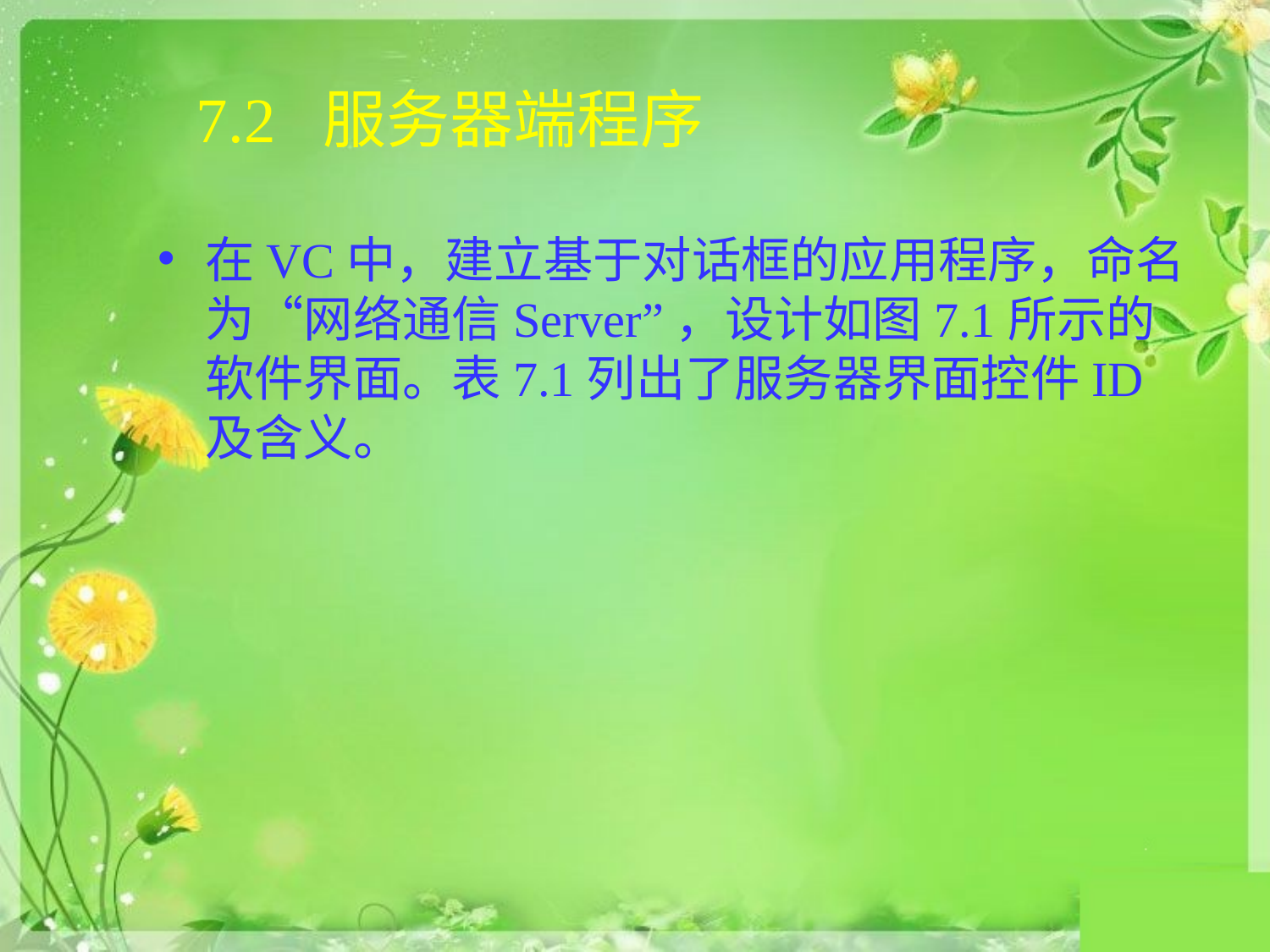

# 7.2  服务器端程序
在VC中，建立基于对话框的应用程序，命名为“网络通信Server”，设计如图7.1所示的软件界面。表7.1列出了服务器界面控件ID及含义。